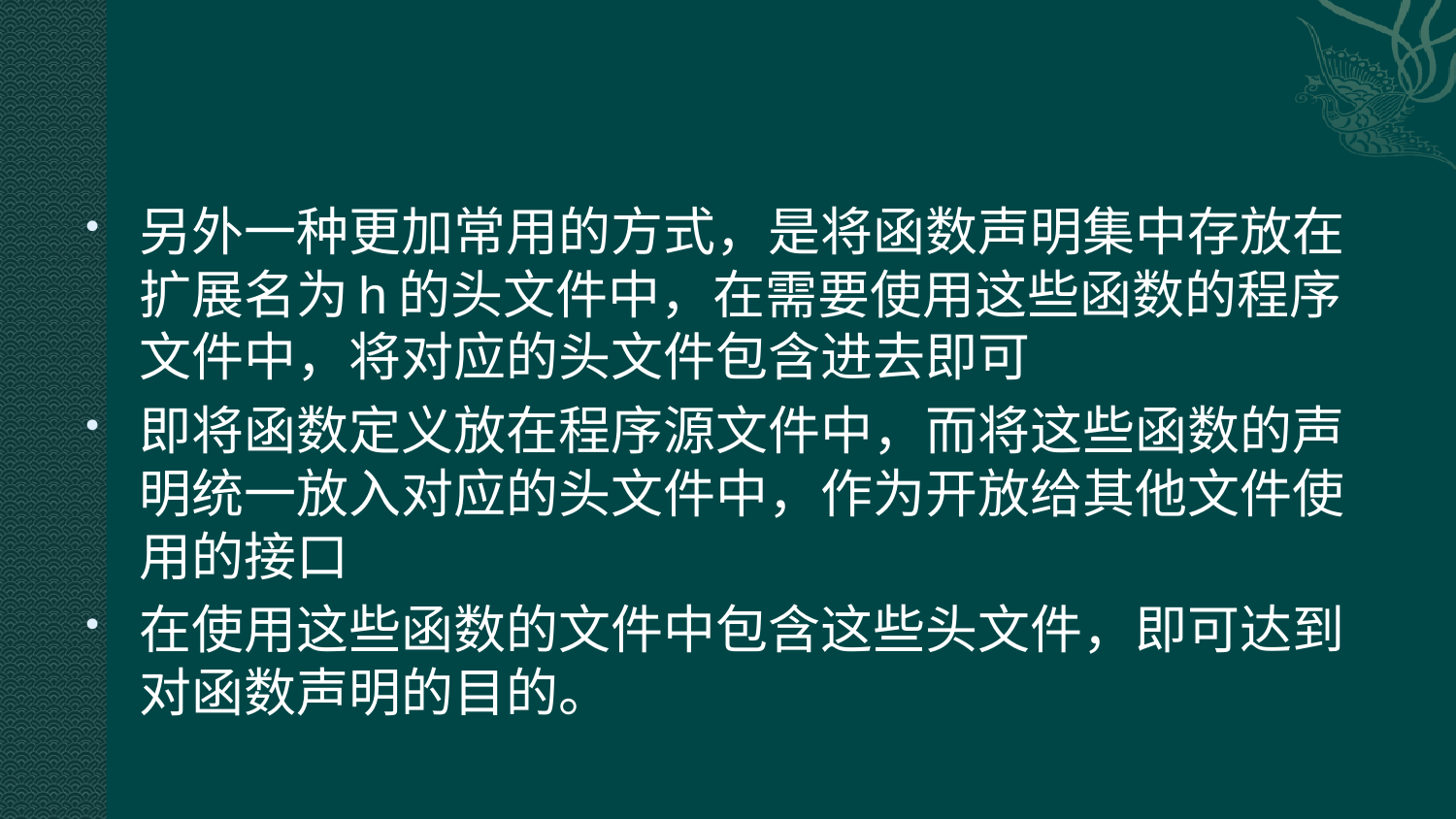

#
另外一种更加常用的方式，是将函数声明集中存放在扩展名为h的头文件中，在需要使用这些函数的程序文件中，将对应的头文件包含进去即可
即将函数定义放在程序源文件中，而将这些函数的声明统一放入对应的头文件中，作为开放给其他文件使用的接口
在使用这些函数的文件中包含这些头文件，即可达到对函数声明的目的。